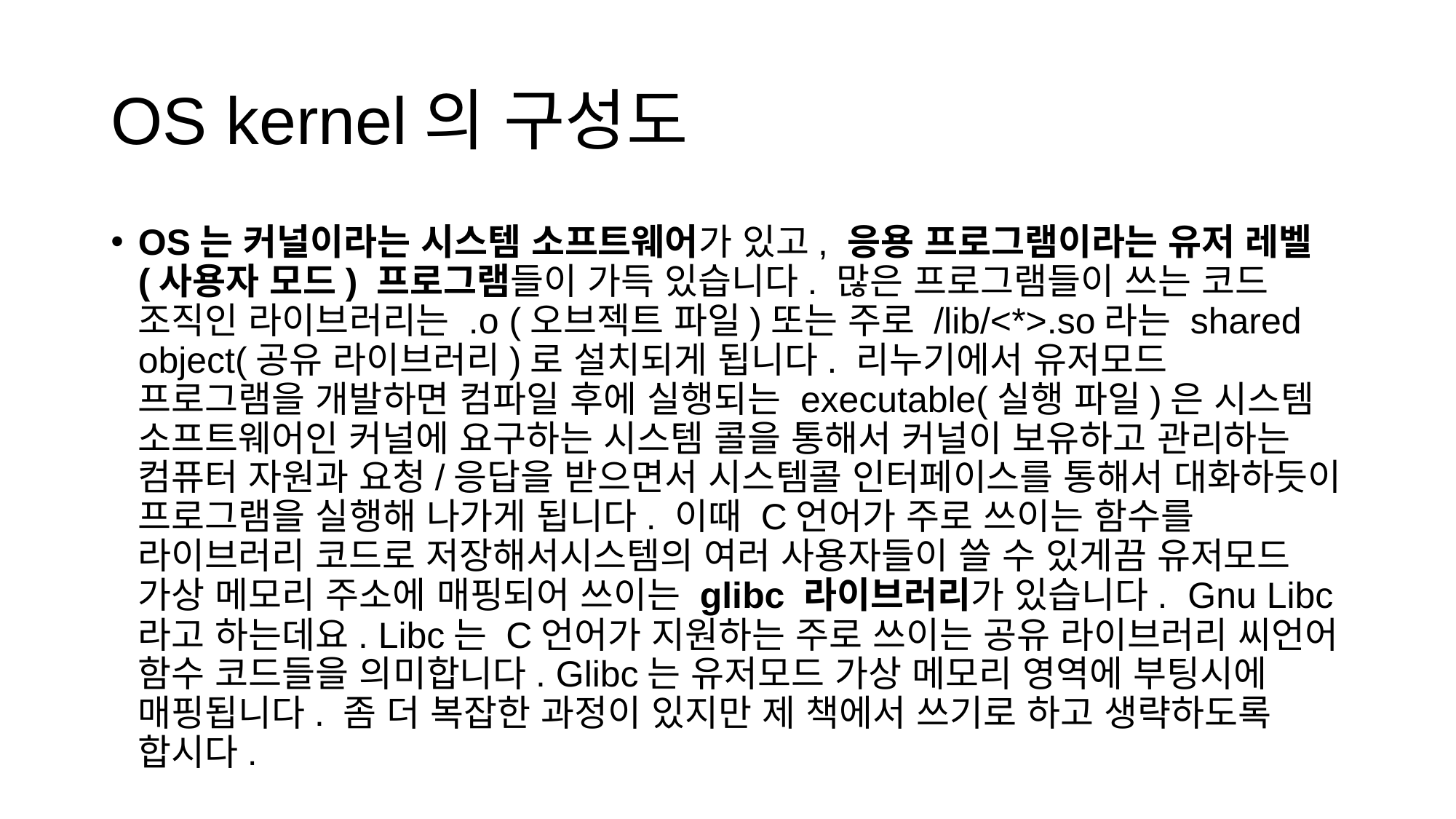

# OS kernel의 구성도
OS는 커널이라는 시스템 소프트웨어가 있고, 응용 프로그램이라는 유저 레벨(사용자 모드) 프로그램들이 가득 있습니다. 많은 프로그램들이 쓰는 코드 조직인 라이브러리는 .o (오브젝트 파일)또는 주로 /lib/<*>.so라는 shared object(공유 라이브러리)로 설치되게 됩니다. 리누기에서 유저모드 프로그램을 개발하면 컴파일 후에 실행되는 executable(실행 파일)은 시스템 소프트웨어인 커널에 요구하는 시스템 콜을 통해서 커널이 보유하고 관리하는 컴퓨터 자원과 요청/응답을 받으면서 시스템콜 인터페이스를 통해서 대화하듯이 프로그램을 실행해 나가게 됩니다. 이때 C언어가 주로 쓰이는 함수를 라이브러리 코드로 저장해서시스템의 여러 사용자들이 쓸 수 있게끔 유저모드 가상 메모리 주소에 매핑되어 쓰이는 glibc 라이브러리가 있습니다.  Gnu Libc 라고 하는데요. Libc는 C언어가 지원하는 주로 쓰이는 공유 라이브러리 씨언어 함수 코드들을 의미합니다. Glibc는 유저모드 가상 메모리 영역에 부팅시에 매핑됩니다. 좀 더 복잡한 과정이 있지만 제 책에서 쓰기로 하고 생략하도록 합시다.